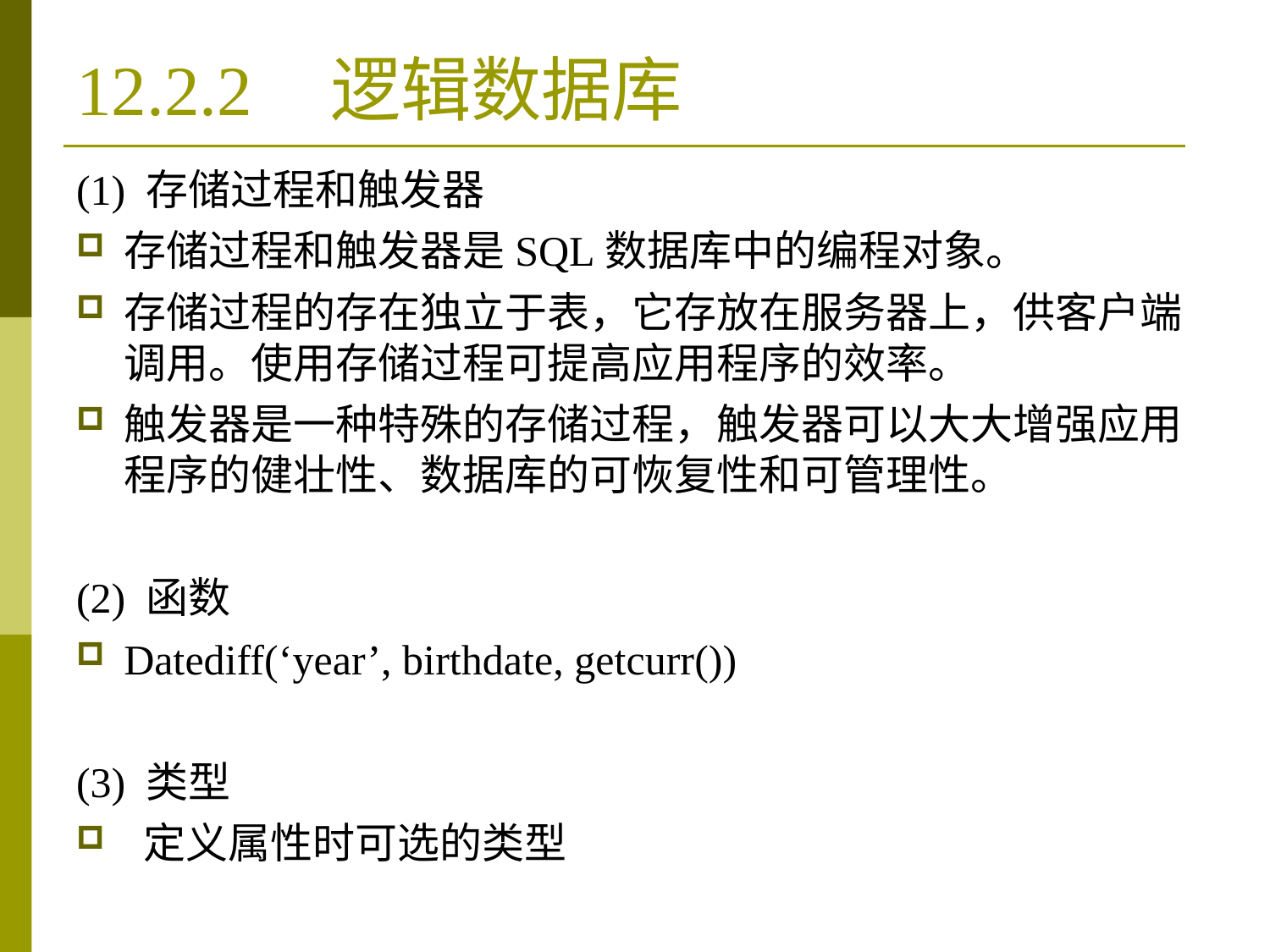

# 12.2.2	逻辑数据库
(1) 存储过程和触发器
存储过程和触发器是SQL数据库中的编程对象。
存储过程的存在独立于表，它存放在服务器上，供客户端调用。使用存储过程可提高应用程序的效率。
触发器是一种特殊的存储过程，触发器可以大大增强应用程序的健壮性、数据库的可恢复性和可管理性。

(2) 函数
Datediff(‘year’, birthdate, getcurr())

(3) 类型
 定义属性时可选的类型